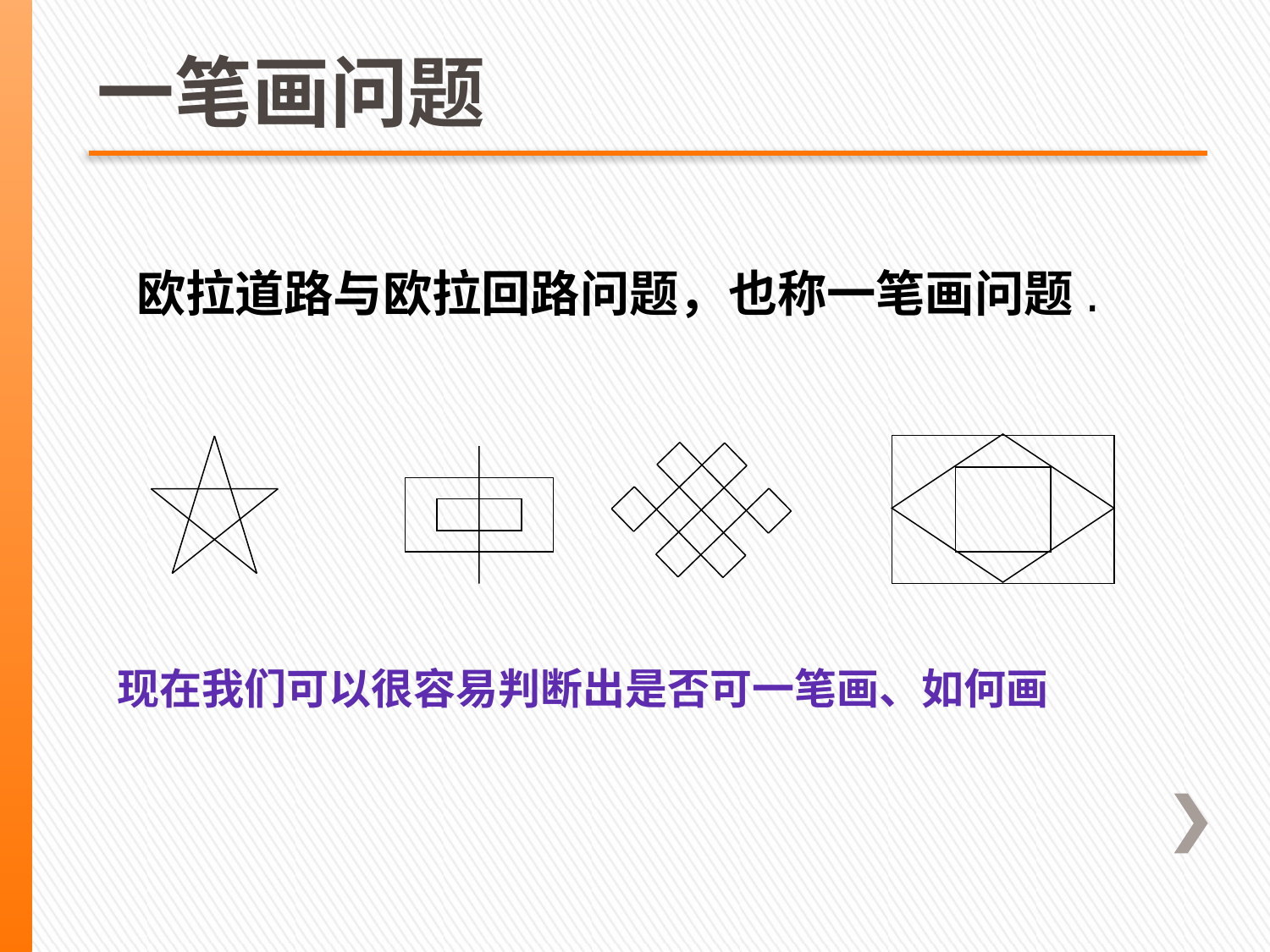

# 一笔画问题
欧拉道路与欧拉回路问题，也称一笔画问题.

现在我们可以很容易判断出是否可一笔画、如何画